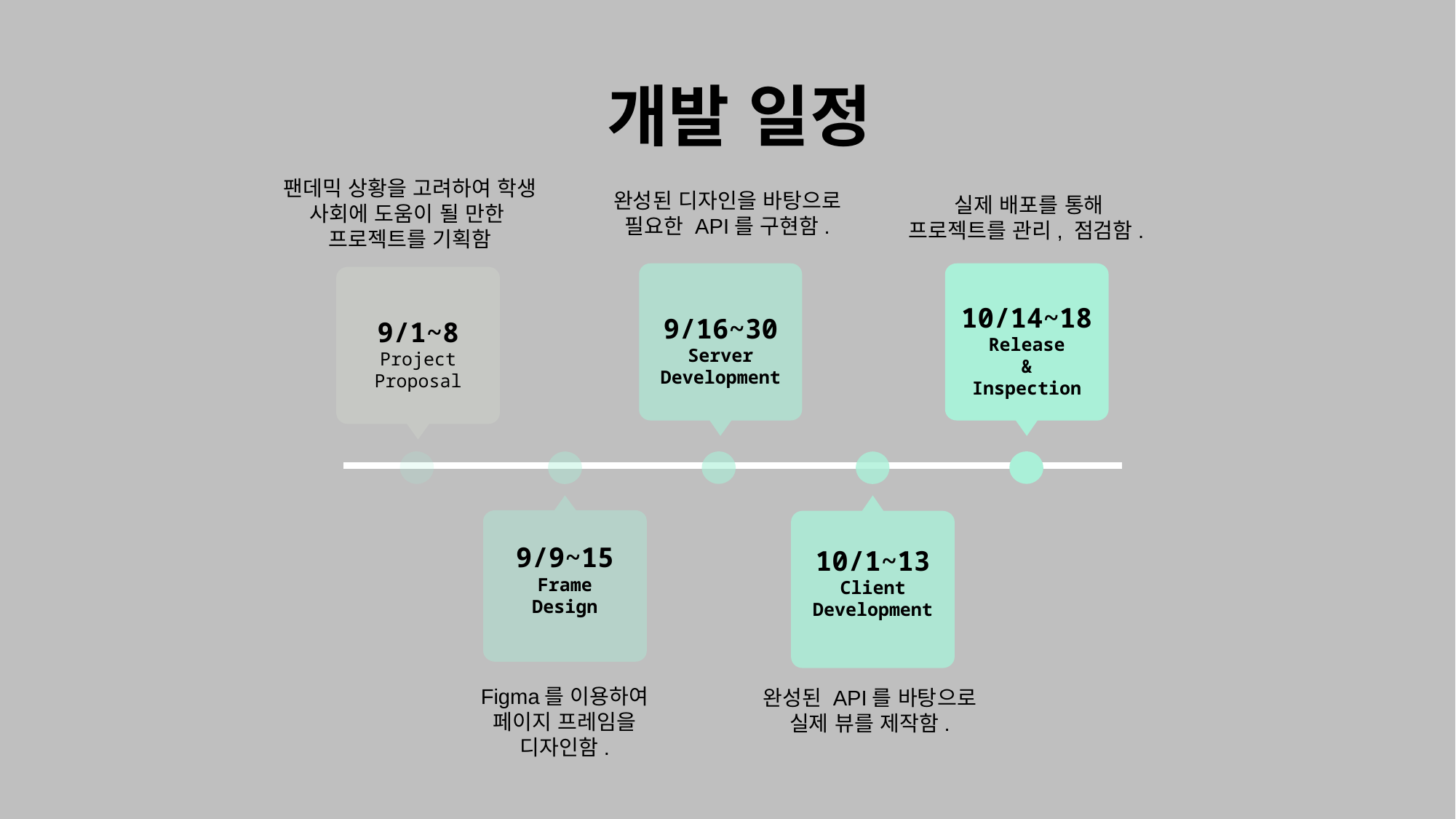

개발 일정
팬데믹 상황을 고려하여 학생
사회에 도움이 될 만한
프로젝트를 기획함
완성된 디자인을 바탕으로
필요한 API를 구현함.
실제 배포를 통해
프로젝트를 관리, 점검함.
9/16~30
Server
Development
10/14~18
Release
&
Inspection
9/1~8
Project Proposal

9/9~15
Frame
Design
10/1~13
Client
Development
Figma를 이용하여
페이지 프레임을
디자인함.
완성된 API를 바탕으로
실제 뷰를 제작함.